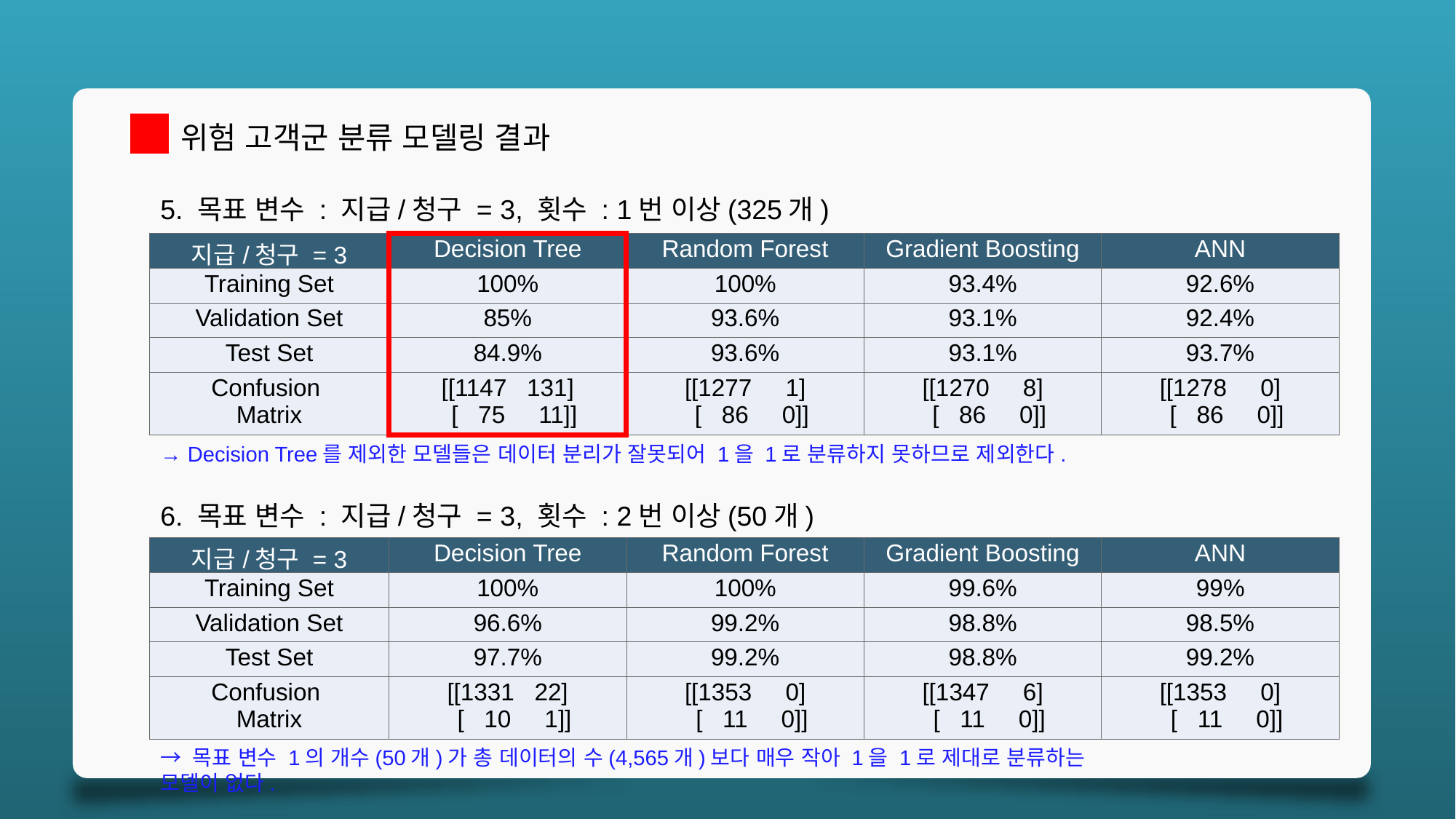

위험 고객군 분류 모델링 결과
5. 목표 변수 : 지급/청구 = 3, 횟수 : 1번 이상(325개)
| 지급/청구 = 3 | Decision Tree | Random Forest | Gradient Boosting | ANN |
| --- | --- | --- | --- | --- |
| Training Set | 100% | 100% | 93.4% | 92.6% |
| Validation Set | 85% | 93.6% | 93.1% | 92.4% |
| Test Set | 84.9% | 93.6% | 93.1% | 93.7% |
| Confusion Matrix | [[1147 131] [ 75 11]] | [[1277 1] [ 86 0]] | [[1270 8] [ 86 0]] | [[1278 0] [ 86 0]] |

→ Decision Tree를 제외한 모델들은 데이터 분리가 잘못되어 1을 1로 분류하지 못하므로 제외한다.
6. 목표 변수 : 지급/청구 = 3, 횟수 : 2번 이상(50개)
| 지급/청구 = 3 | Decision Tree | Random Forest | Gradient Boosting | ANN |
| --- | --- | --- | --- | --- |
| Training Set | 100% | 100% | 99.6% | 99% |
| Validation Set | 96.6% | 99.2% | 98.8% | 98.5% |
| Test Set | 97.7% | 99.2% | 98.8% | 99.2% |
| Confusion Matrix | [[1331 22] [ 10 1]] | [[1353 0] [ 11 0]] | [[1347 6] [ 11 0]] | [[1353 0] [ 11 0]] |
→ 목표 변수 1의 개수(50개)가 총 데이터의 수(4,565개)보다 매우 작아 1을 1로 제대로 분류하는 모델이 없다.